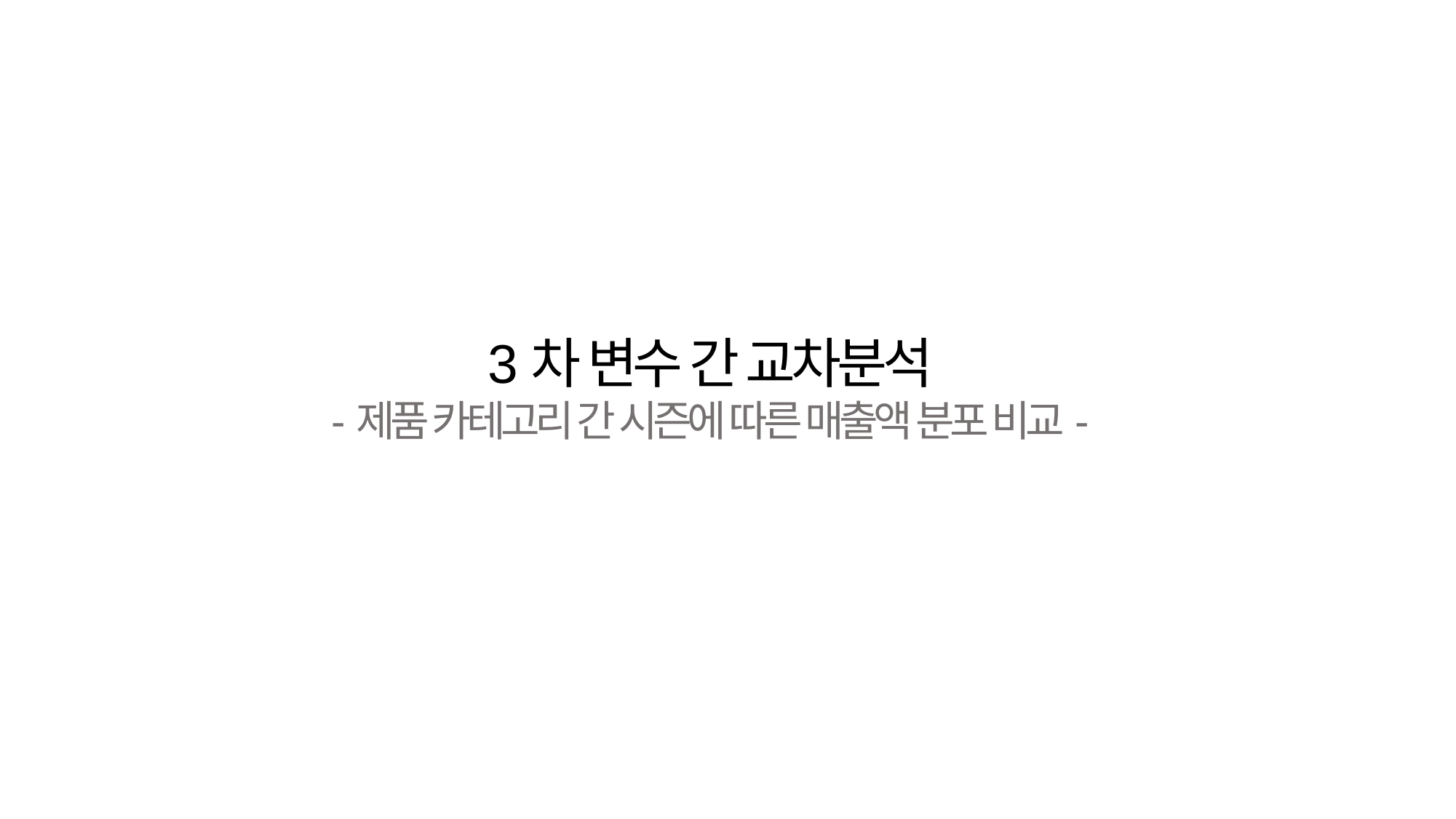

3차 변수 간 교차분석
-제품 카테고리 간 시즌에 따른 매출액 분포 비교-